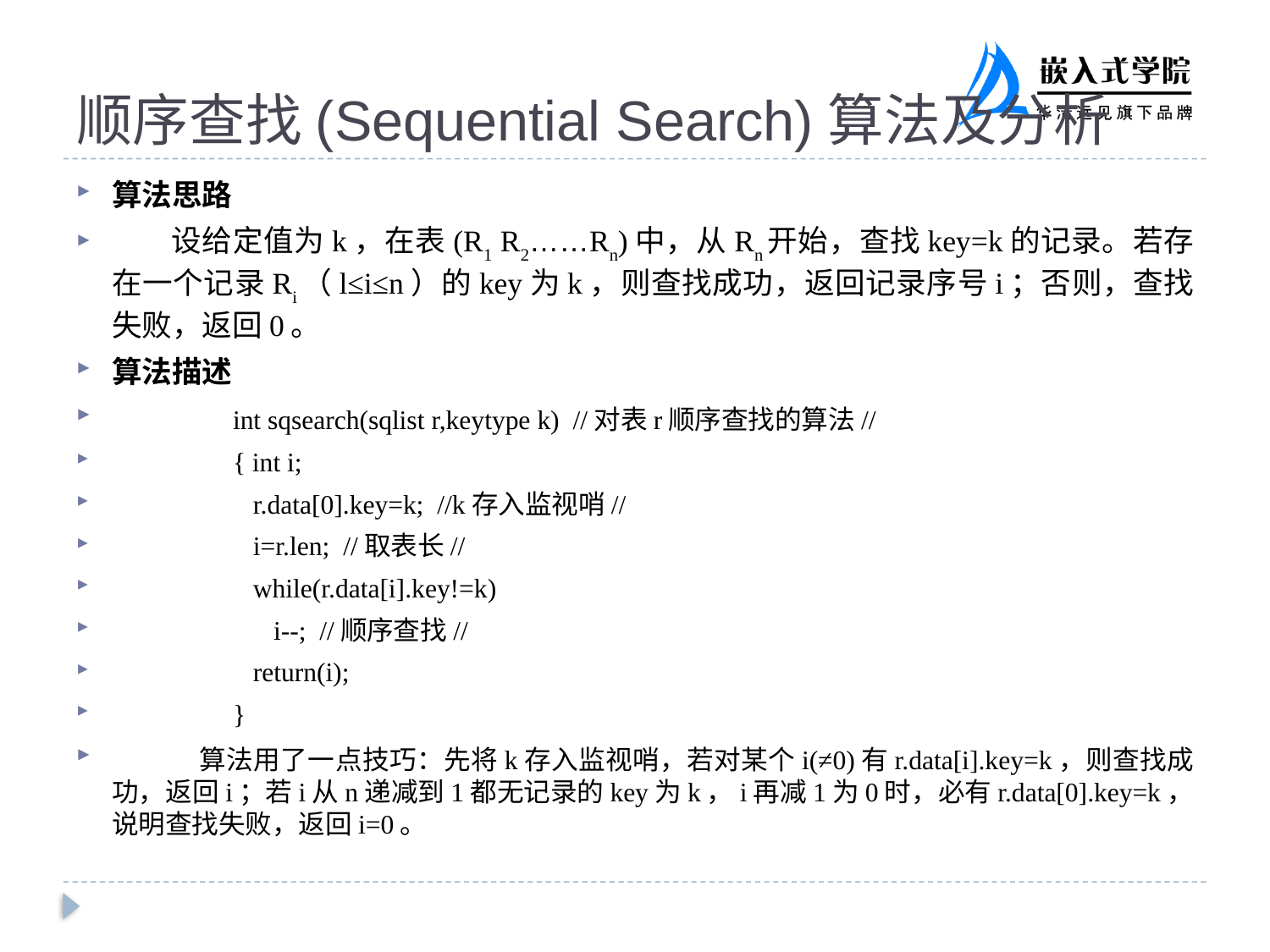

# 顺序查找(Sequential Search)算法及分析
算法思路
       设给定值为k，在表(R1 R2……Rn)中，从Rn开始，查找key=k的记录。若存在一个记录Ri（l≤i≤n）的key为k，则查找成功，返回记录序号i；否则，查找失败，返回0。
算法描述
	int sqsearch(sqlist r,keytype k)  //对表r顺序查找的算法//
	{ int i;
	   r.data[0].key=k;  //k存入监视哨//
	   i=r.len;  //取表长//
	   while(r.data[i].key!=k)
	      i--;  //顺序查找//
	   return(i);
	}
           算法用了一点技巧：先将k存入监视哨，若对某个i(≠0)有r.data[i].key=k，则查找成功，返回i；若i从n递减到1都无记录的key为k，i再减1为0时，必有r.data[0].key=k，说明查找失败，返回i=0。

152